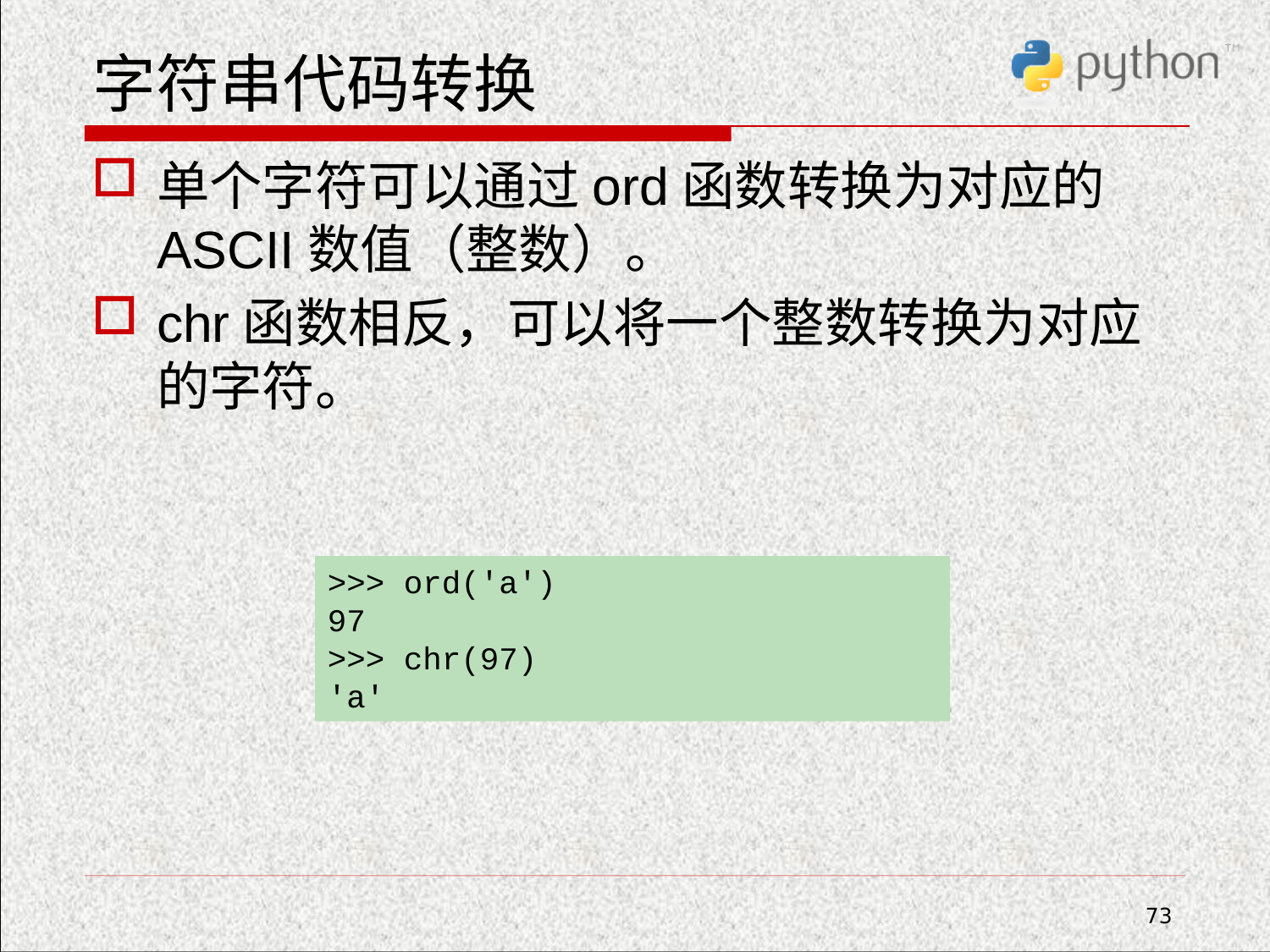

# 字符串代码转换
单个字符可以通过ord函数转换为对应的ASCII数值（整数）。
chr函数相反，可以将一个整数转换为对应的字符。

>>> ord('a')
97
>>> chr(97)
'a'
73